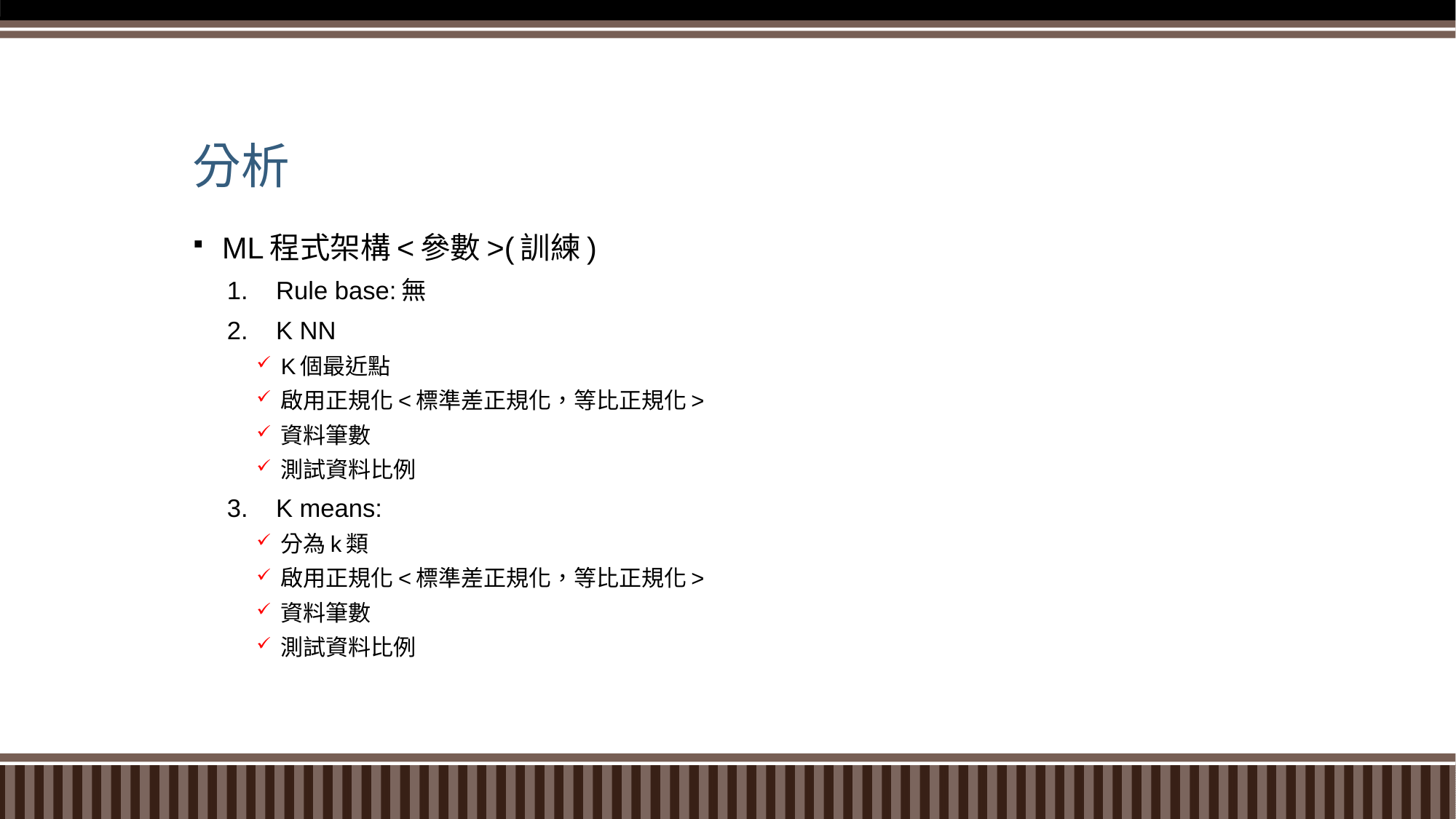

# 分析
ML程式架構<參數>(訓練)
Rule base:無
K NN
K個最近點
啟用正規化<標準差正規化，等比正規化>
資料筆數
測試資料比例
K means:
分為k類
啟用正規化<標準差正規化，等比正規化>
資料筆數
測試資料比例